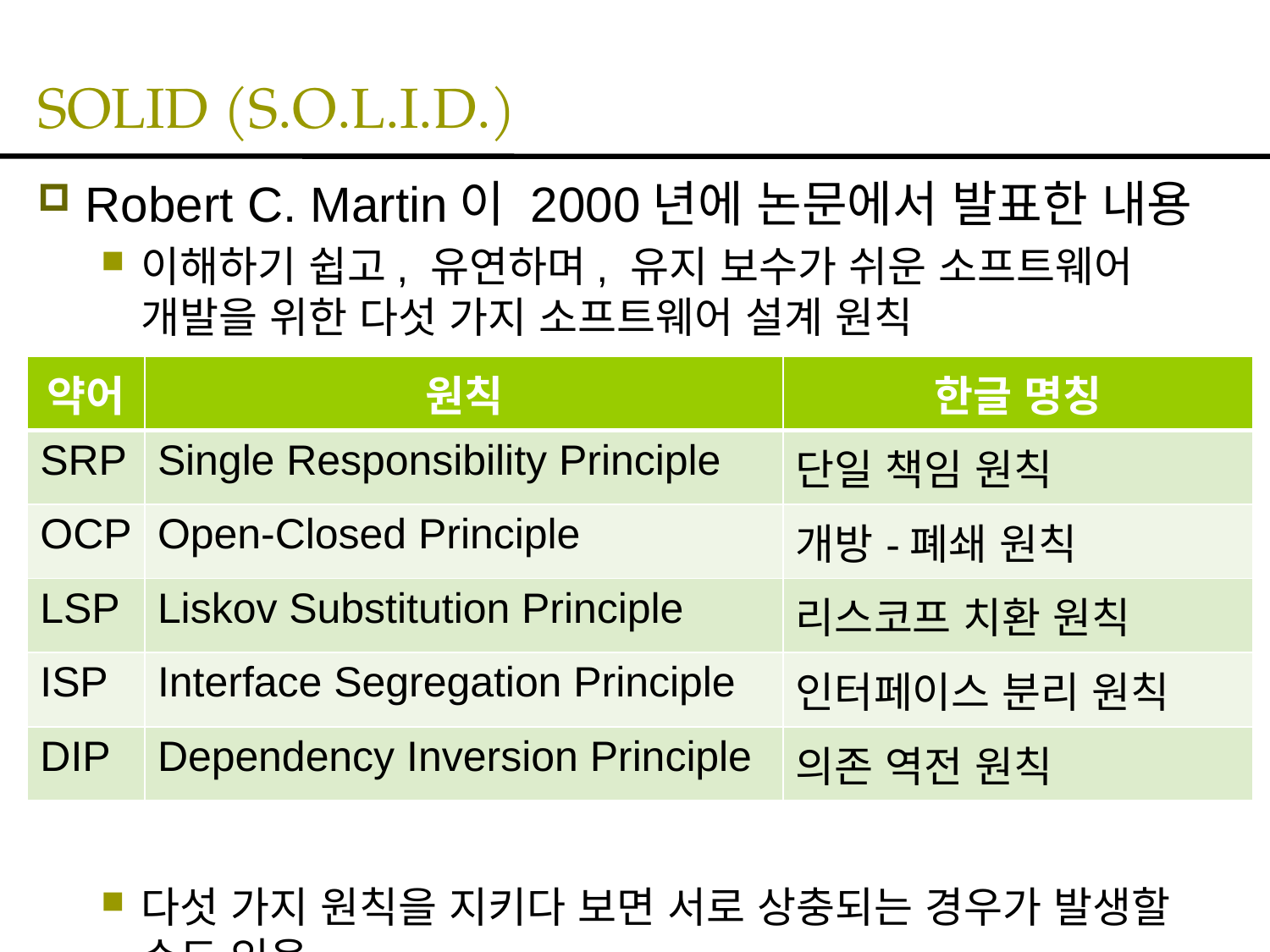

# SOLID (S.O.L.I.D.)
Robert C. Martin이 2000년에 논문에서 발표한 내용
이해하기 쉽고, 유연하며, 유지 보수가 쉬운 소프트웨어 개발을 위한 다섯 가지 소프트웨어 설계 원칙

다섯 가지 원칙을 지키다 보면 서로 상충되는 경우가 발생할 수도 있음

| 약어 | 원칙 | 한글 명칭 |
| --- | --- | --- |
| SRP | Single Responsibility Principle | 단일 책임 원칙 |
| OCP | Open-Closed Principle | 개방-폐쇄 원칙 |
| LSP | Liskov Substitution Principle | 리스코프 치환 원칙 |
| ISP | Interface Segregation Principle | 인터페이스 분리 원칙 |
| DIP | Dependency Inversion Principle | 의존 역전 원칙 |